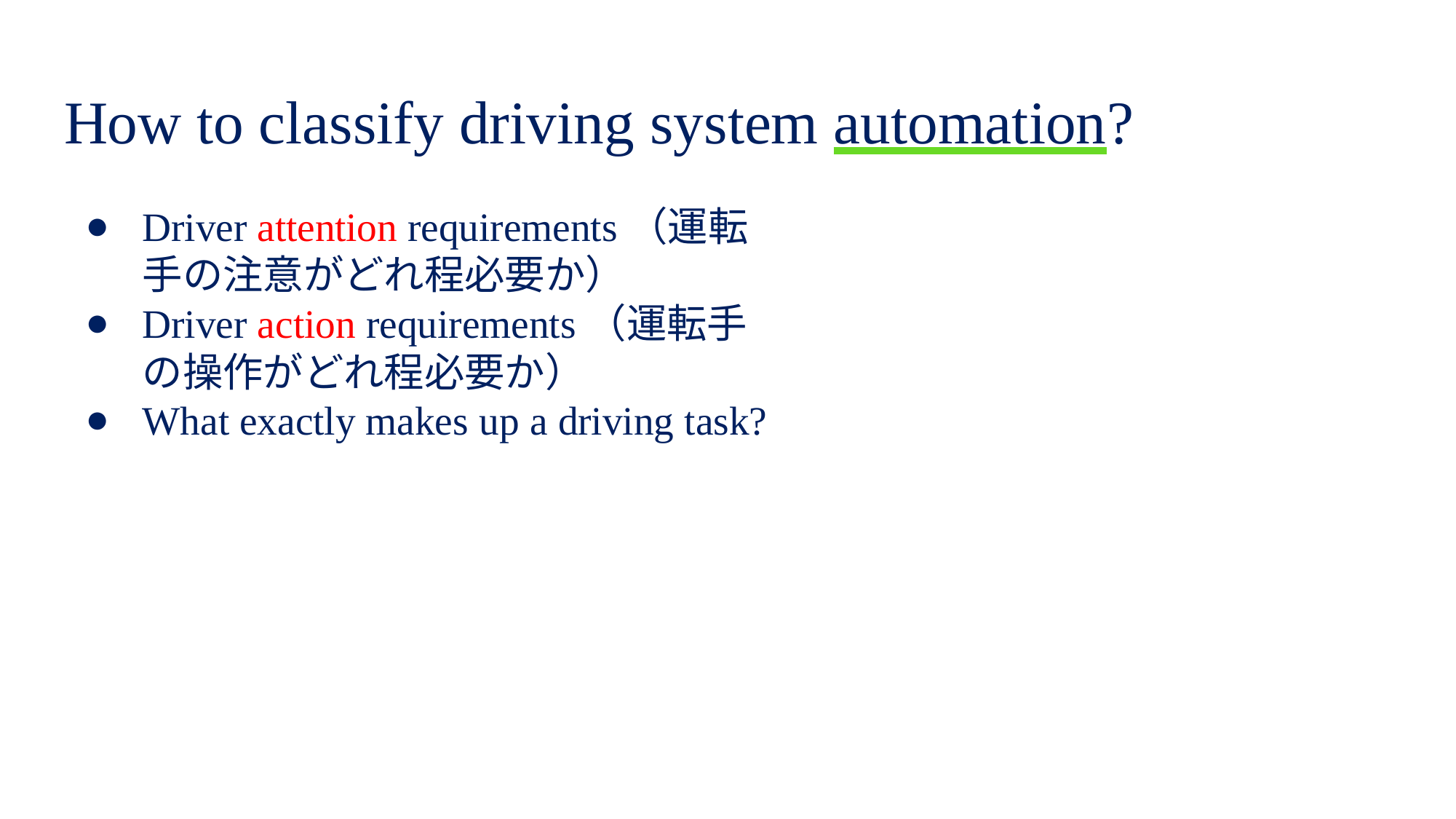

# How to classify driving system automation?
Driver attention requirements（運転手の注意がどれ程必要か）
Driver action requirements（運転手の操作がどれ程必要か）
What exactly makes up a driving task?